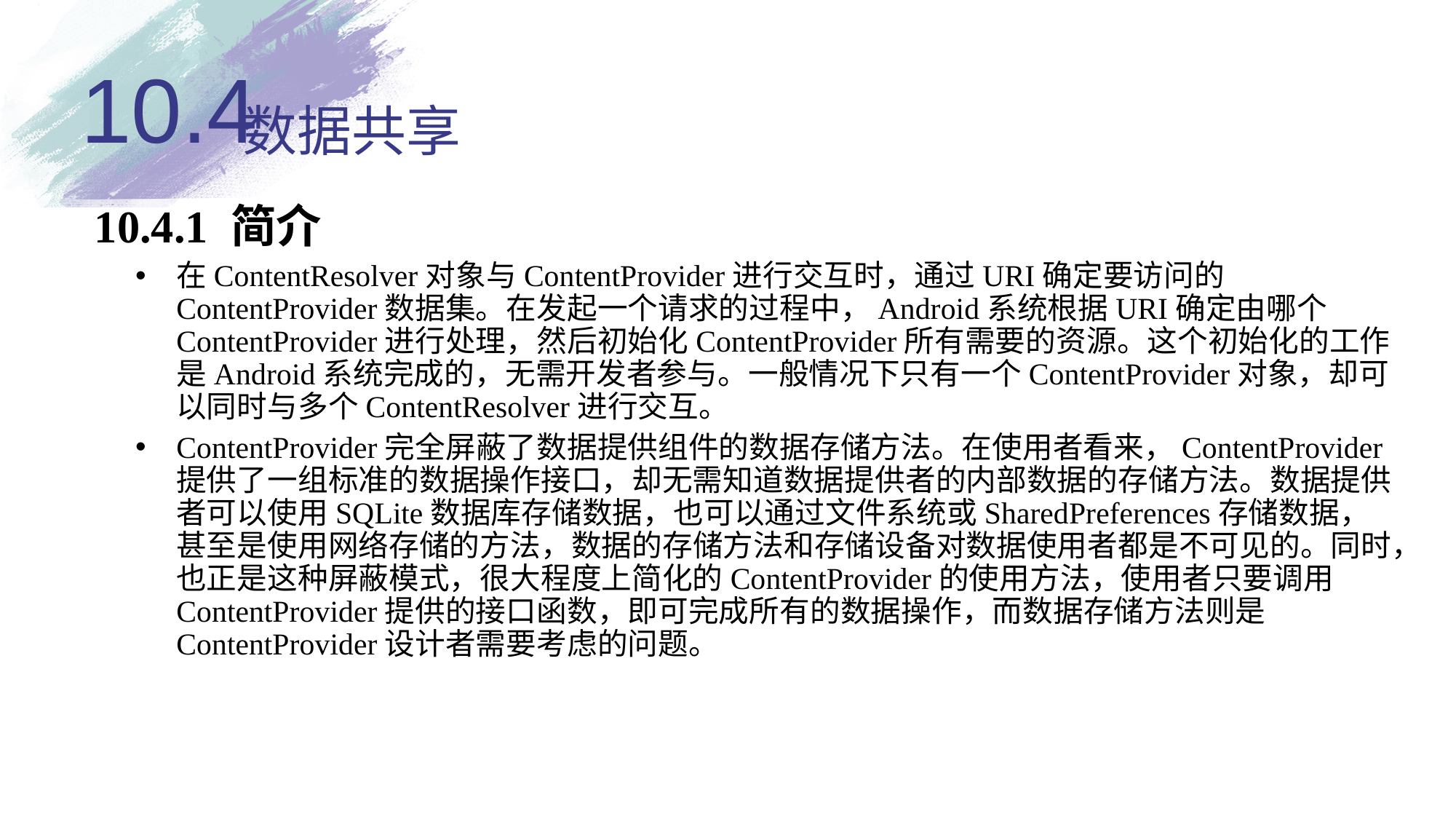

10.4
# 数据共享
10.4.1 简介
在ContentResolver对象与ContentProvider进行交互时，通过URI确定要访问的ContentProvider数据集。在发起一个请求的过程中，Android系统根据URI确定由哪个ContentProvider进行处理，然后初始化ContentProvider所有需要的资源。这个初始化的工作是Android系统完成的，无需开发者参与。一般情况下只有一个ContentProvider对象，却可以同时与多个ContentResolver进行交互。
ContentProvider完全屏蔽了数据提供组件的数据存储方法。在使用者看来，ContentProvider提供了一组标准的数据操作接口，却无需知道数据提供者的内部数据的存储方法。数据提供者可以使用SQLite数据库存储数据，也可以通过文件系统或SharedPreferences存储数据，甚至是使用网络存储的方法，数据的存储方法和存储设备对数据使用者都是不可见的。同时，也正是这种屏蔽模式，很大程度上简化的ContentProvider的使用方法，使用者只要调用ContentProvider提供的接口函数，即可完成所有的数据操作，而数据存储方法则是ContentProvider设计者需要考虑的问题。